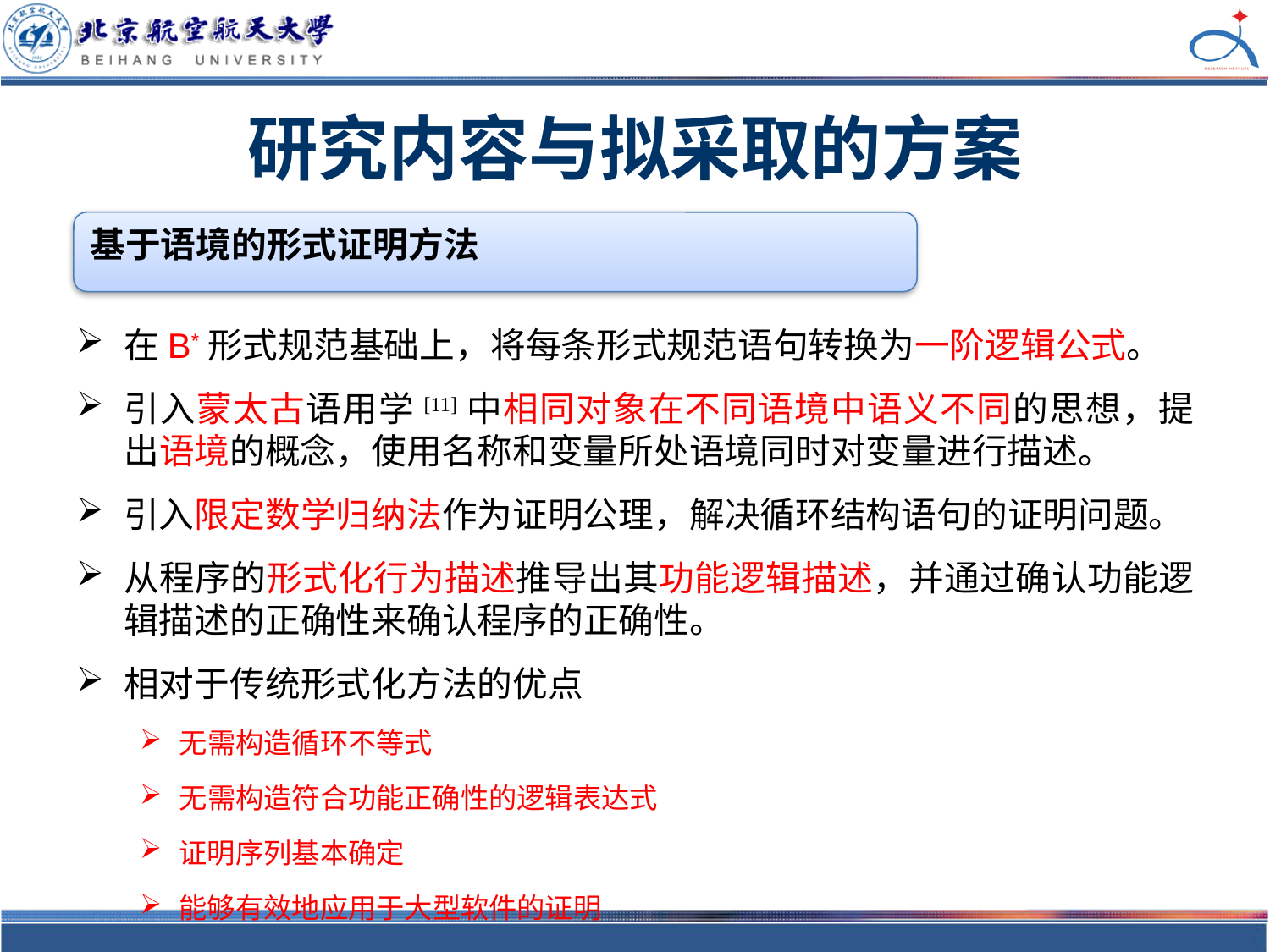

# 研究内容与拟采取的方案

在B*形式规范基础上，将每条形式规范语句转换为一阶逻辑公式。
引入蒙太古语用学[11]中相同对象在不同语境中语义不同的思想，提出语境的概念，使用名称和变量所处语境同时对变量进行描述。
引入限定数学归纳法作为证明公理，解决循环结构语句的证明问题。
从程序的形式化行为描述推导出其功能逻辑描述，并通过确认功能逻辑描述的正确性来确认程序的正确性。
相对于传统形式化方法的优点
无需构造循环不等式
无需构造符合功能正确性的逻辑表达式
证明序列基本确定
能够有效地应用于大型软件的证明

基于语境的形式证明方法